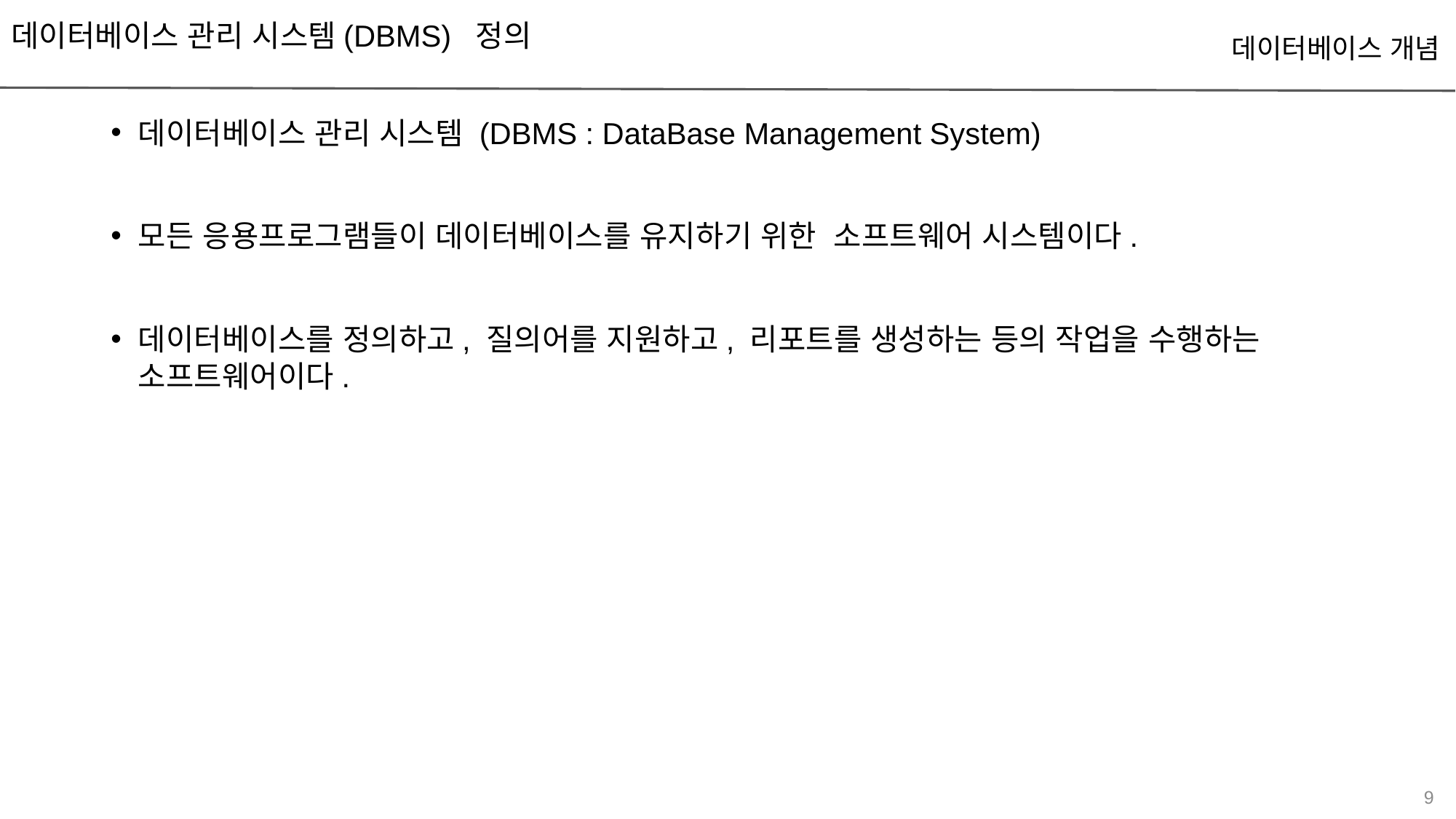

# 데이터베이스 관리 시스템(DBMS)  정의
데이터베이스 개념
데이터베이스 관리 시스템 (DBMS : DataBase Management System)

모든 응용프로그램들이 데이터베이스를 유지하기 위한  소프트웨어 시스템이다.

데이터베이스를 정의하고, 질의어를 지원하고, 리포트를 생성하는 등의 작업을 수행하는 소프트웨어이다.

9